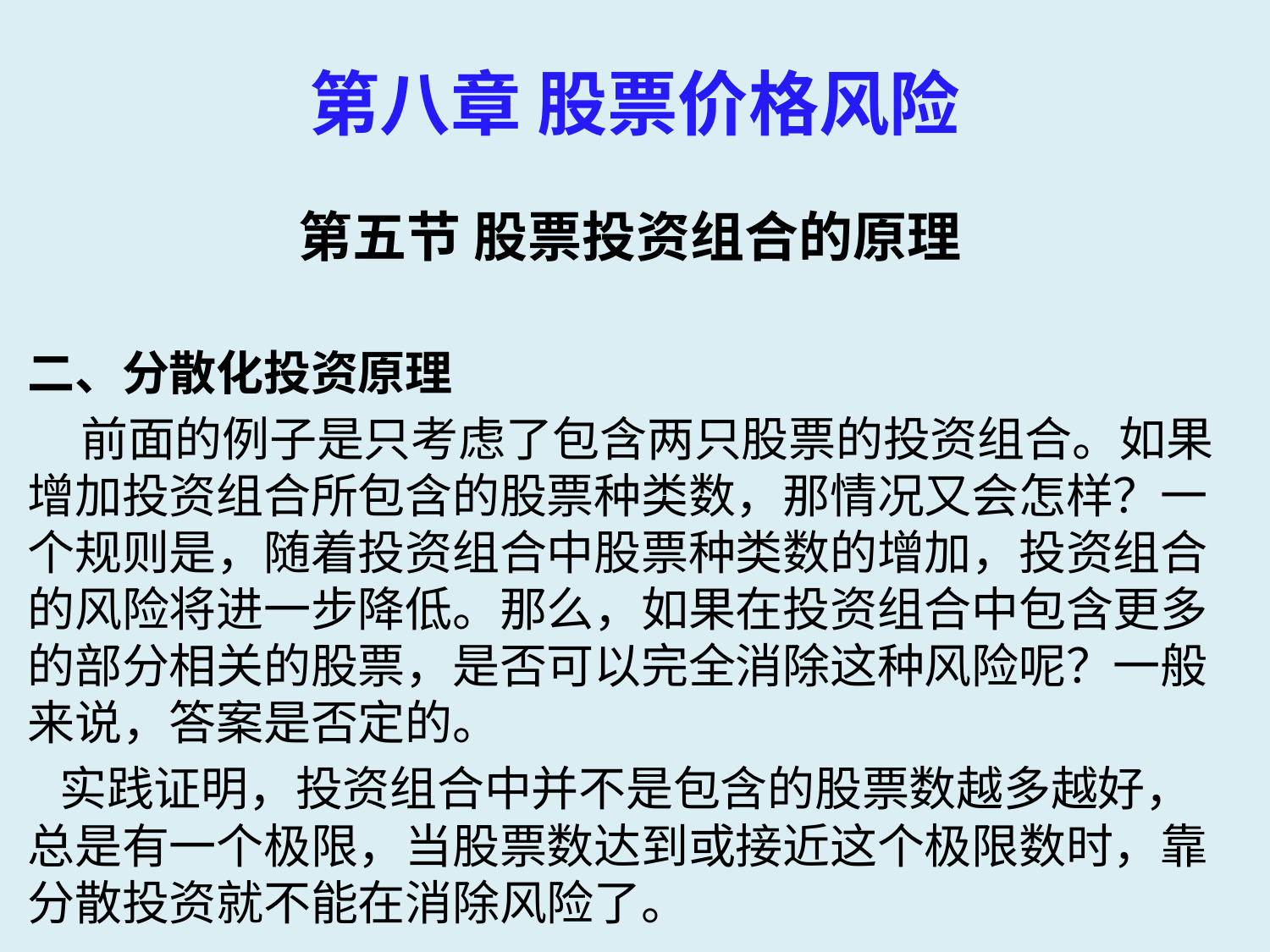

# 第八章 股票价格风险
第五节 股票投资组合的原理

二、分散化投资原理
    前面的例子是只考虑了包含两只股票的投资组合。如果增加投资组合所包含的股票种类数，那情况又会怎样？一个规则是，随着投资组合中股票种类数的增加，投资组合的风险将进一步降低。那么，如果在投资组合中包含更多的部分相关的股票，是否可以完全消除这种风险呢？一般来说，答案是否定的。
  实践证明，投资组合中并不是包含的股票数越多越好，总是有一个极限，当股票数达到或接近这个极限数时，靠分散投资就不能在消除风险了。